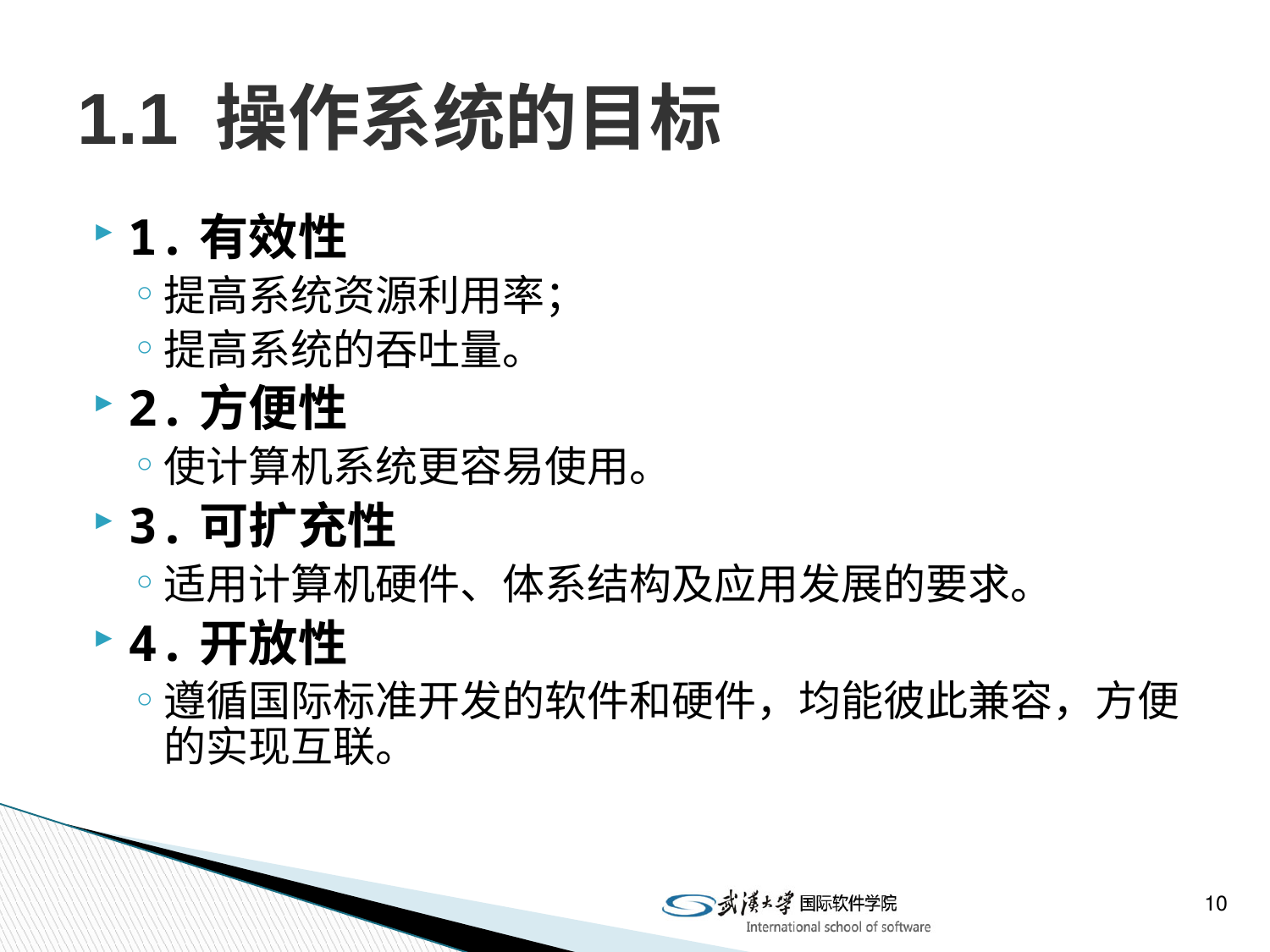

# 1.1 操作系统的目标
1.有效性
提高系统资源利用率；
提高系统的吞吐量。
2.方便性
使计算机系统更容易使用。
3.可扩充性
适用计算机硬件、体系结构及应用发展的要求。
4.开放性
遵循国际标准开发的软件和硬件，均能彼此兼容，方便的实现互联。